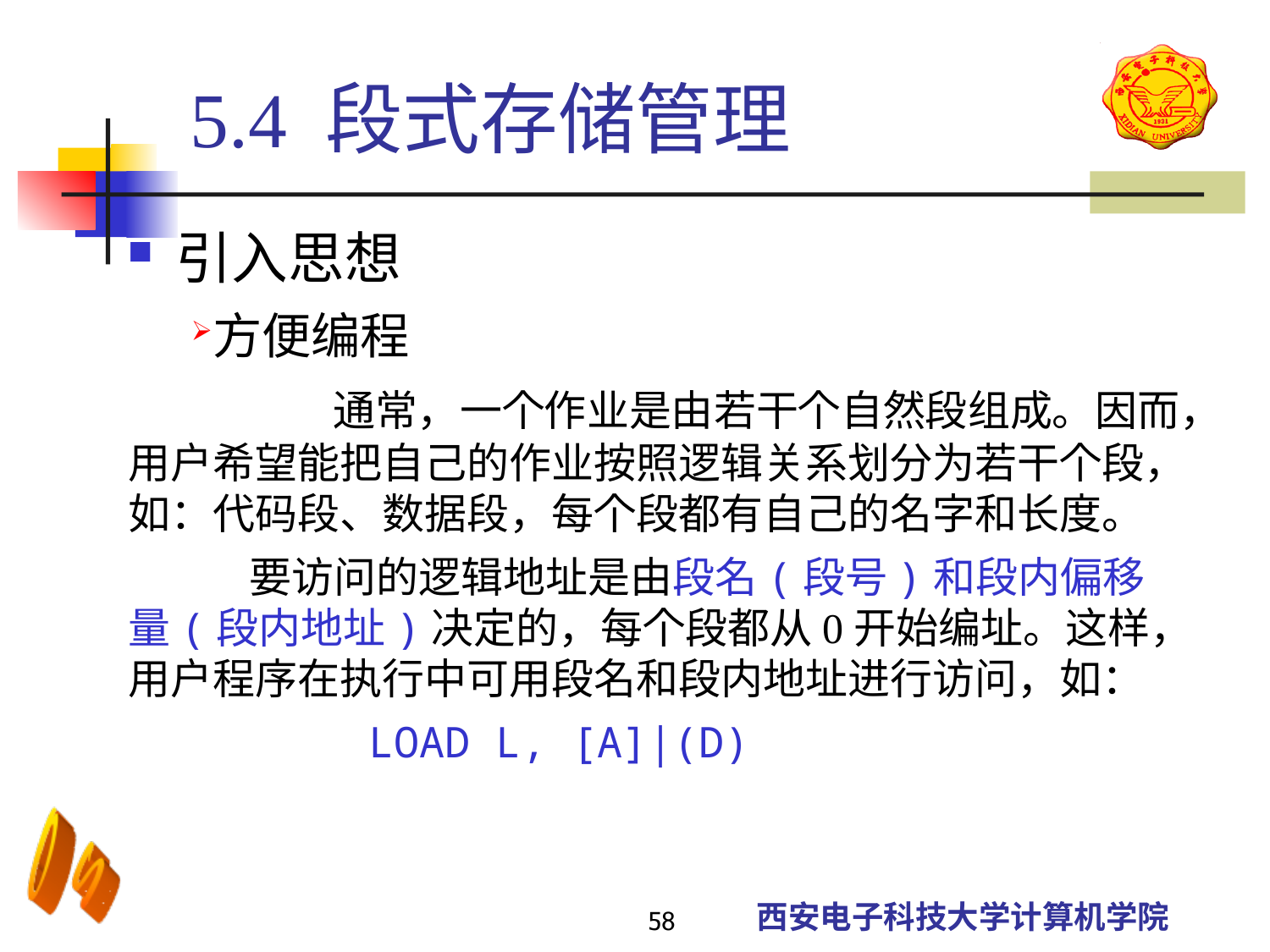

5.4 段式存储管理
引入思想
方便编程
	      通常，一个作业是由若干个自然段组成。因而，用户希望能把自己的作业按照逻辑关系划分为若干个段，如：代码段、数据段，每个段都有自己的名字和长度。
     要访问的逻辑地址是由段名(段号)和段内偏移量(段内地址)决定的，每个段都从0开始编址。这样，用户程序在执行中可用段名和段内地址进行访问，如：
       LOAD L, [A]|(D)
58